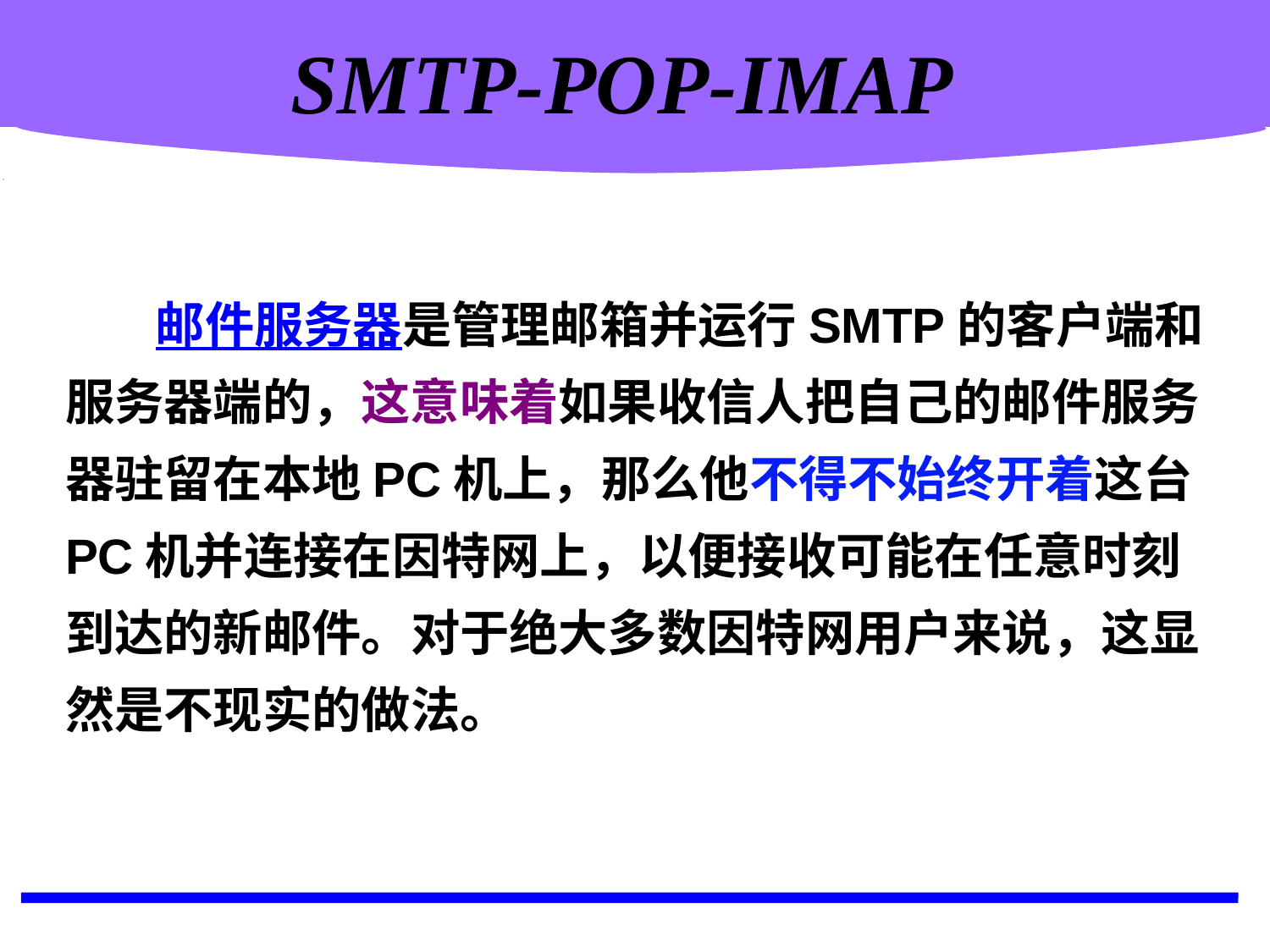

计算机网络概述
SMTP-POP-IMAP

       邮件服务器是管理邮箱并运行SMTP的客户端和服务器端的，这意味着如果收信人把自己的邮件服务器驻留在本地PC机上，那么他不得不始终开着这台PC机并连接在因特网上，以便接收可能在任意时刻到达的新邮件。对于绝大多数因特网用户来说，这显然是不现实的做法。